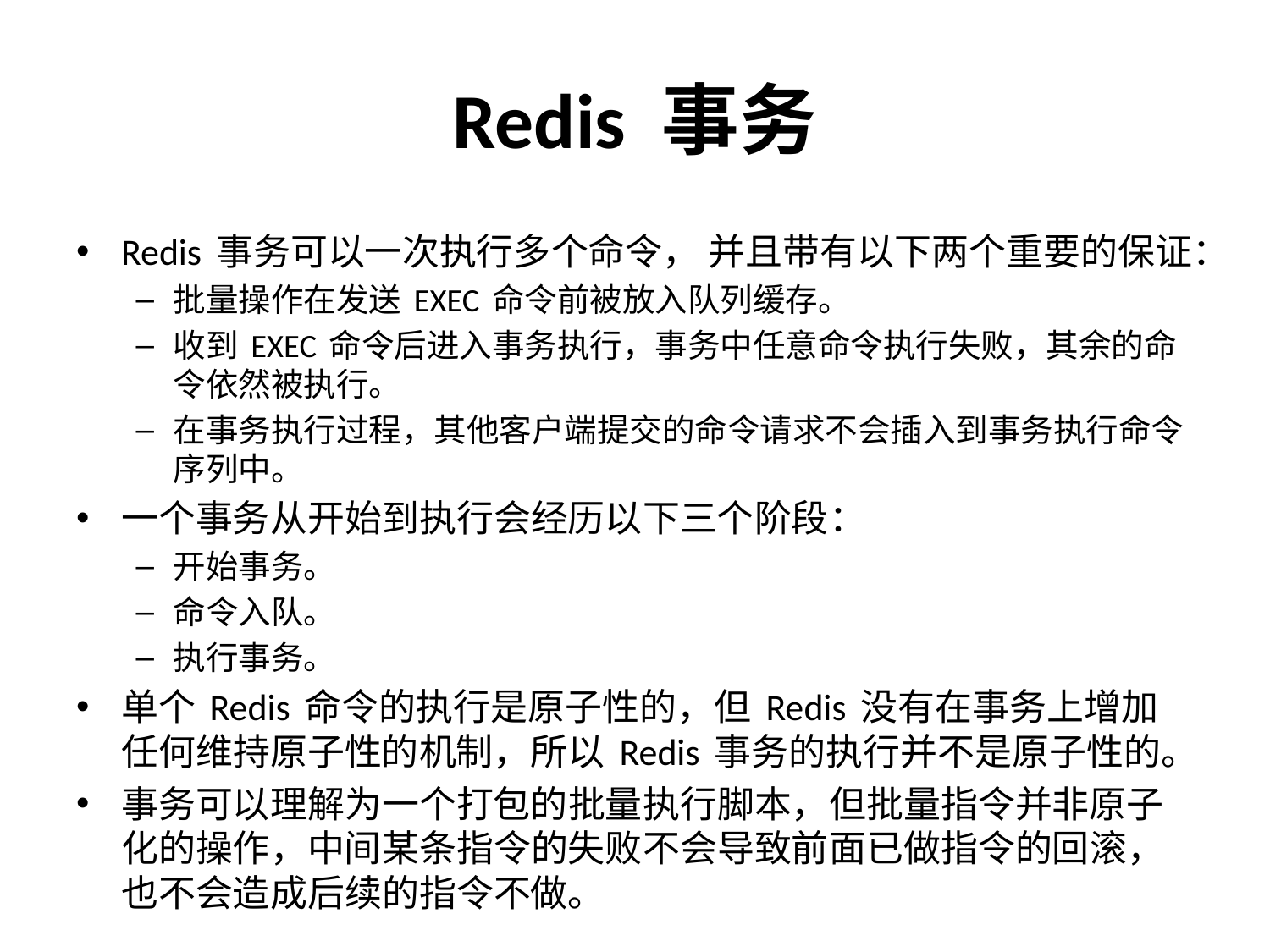

# Redis 事务
Redis 事务可以一次执行多个命令， 并且带有以下两个重要的保证：
批量操作在发送 EXEC 命令前被放入队列缓存。
收到 EXEC 命令后进入事务执行，事务中任意命令执行失败，其余的命令依然被执行。
在事务执行过程，其他客户端提交的命令请求不会插入到事务执行命令序列中。
一个事务从开始到执行会经历以下三个阶段：
开始事务。
命令入队。
执行事务。
单个 Redis 命令的执行是原子性的，但 Redis 没有在事务上增加任何维持原子性的机制，所以 Redis 事务的执行并不是原子性的。
事务可以理解为一个打包的批量执行脚本，但批量指令并非原子化的操作，中间某条指令的失败不会导致前面已做指令的回滚，也不会造成后续的指令不做。